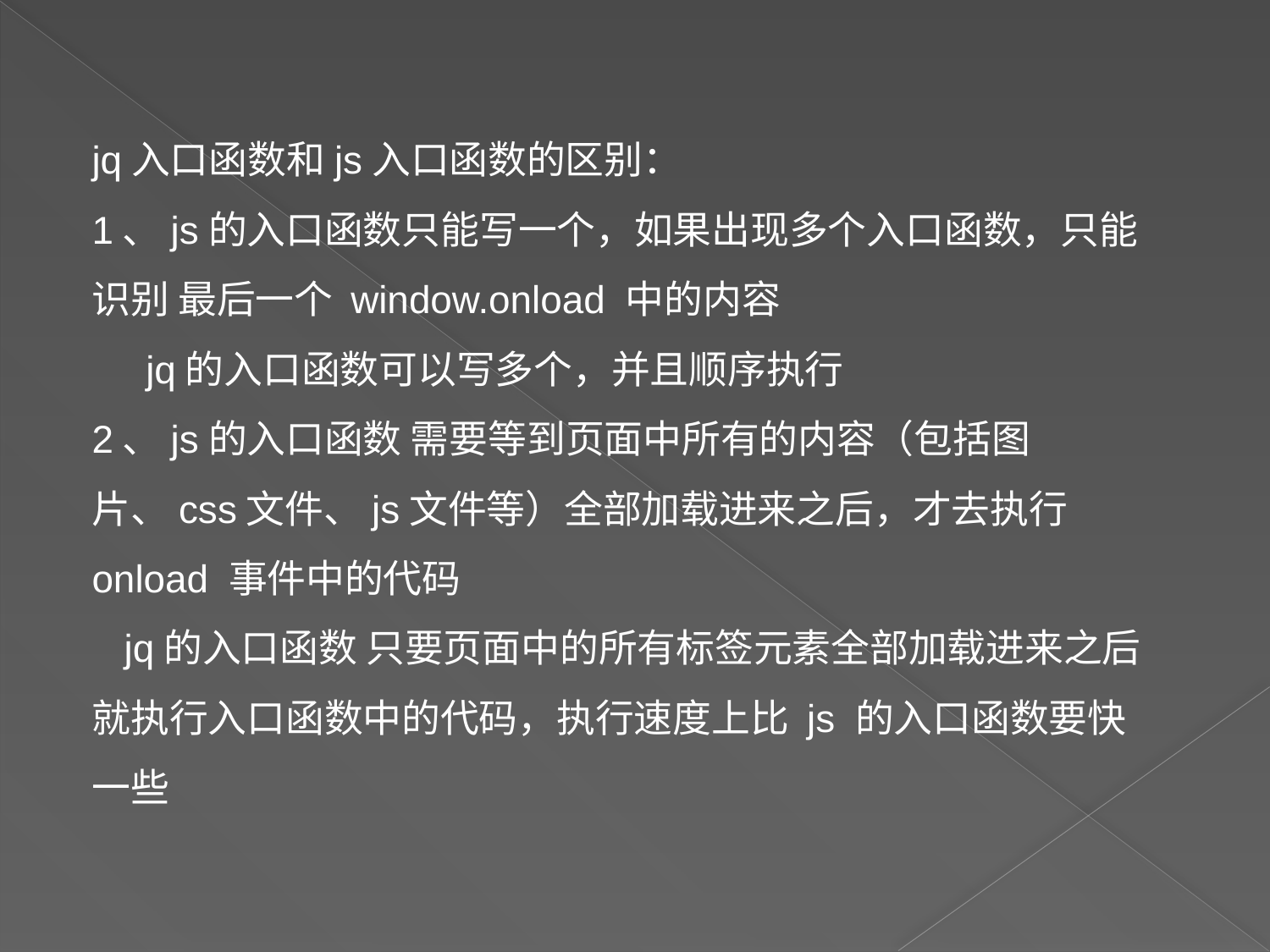

jq入口函数和js入口函数的区别：
1、js的入口函数只能写一个，如果出现多个入口函数，只能识别 最后一个 window.onload 中的内容
     jq的入口函数可以写多个，并且顺序执行
2、js的入口函数 需要等到页面中所有的内容（包括图片、css文件、js文件等）全部加载进来之后，才去执行 onload 事件中的代码
   jq的入口函数 只要页面中的所有标签元素全部加载进来之后就执行入口函数中的代码，执行速度上比 js 的入口函数要快一些